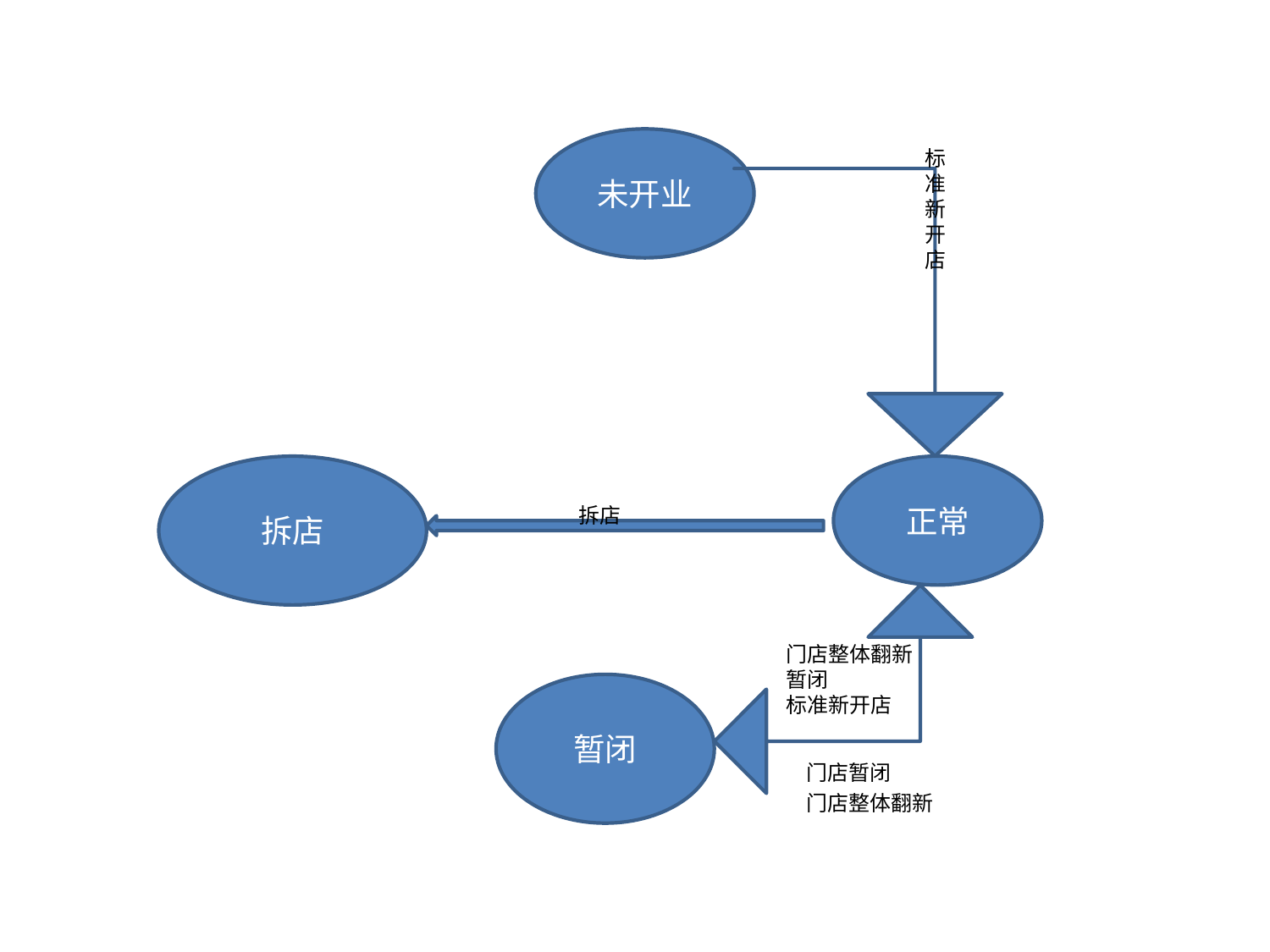

未开业
标准新开店

拆店
正常
拆店

门店整体翻新
暂闭
标准新开店
暂闭
门店暂闭
门店整体翻新